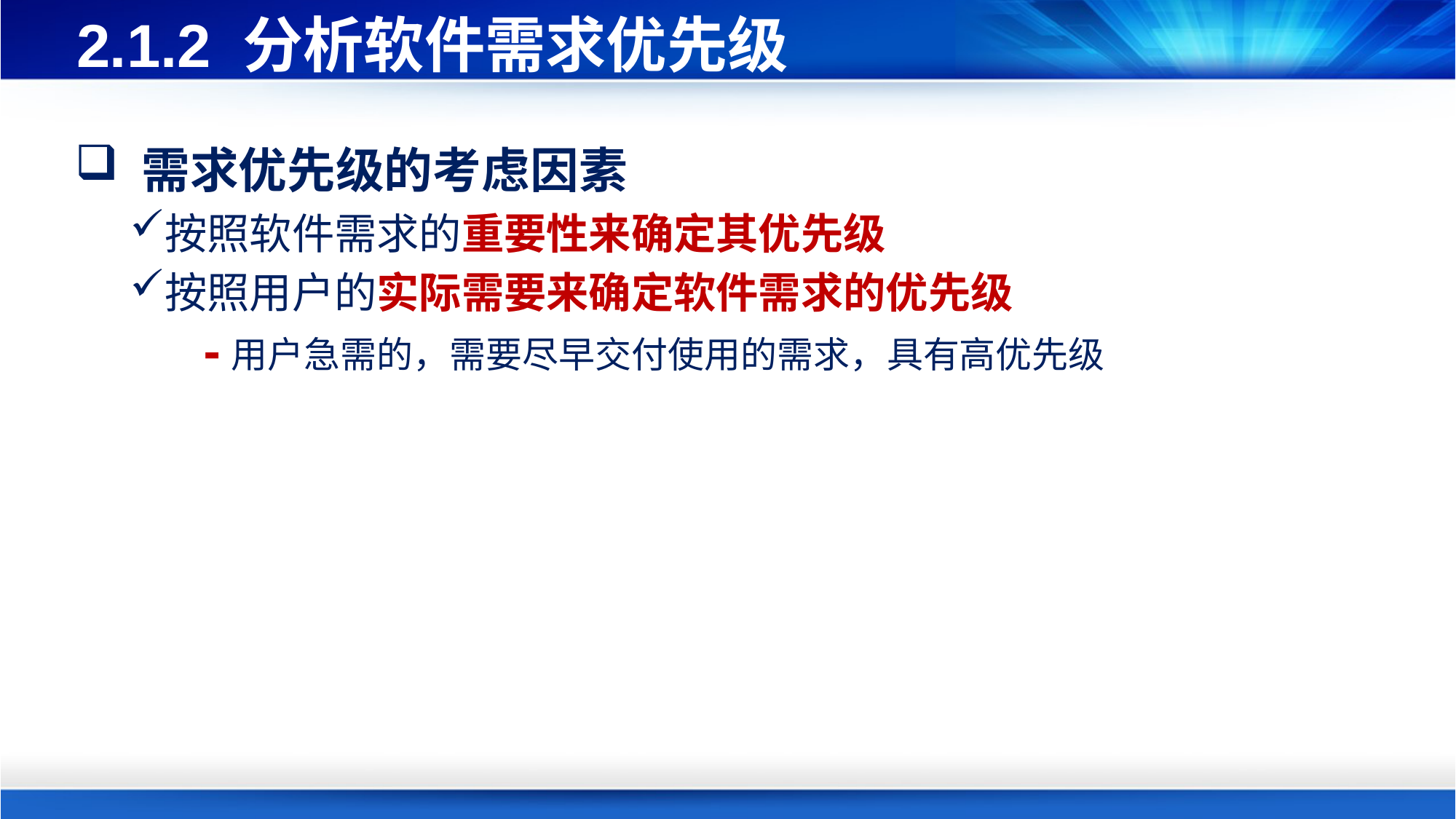

# 2.1.2 分析软件需求优先级
 需求优先级的考虑因素
按照软件需求的重要性来确定其优先级
按照用户的实际需要来确定软件需求的优先级
     -用户急需的，需要尽早交付使用的需求，具有高优先级